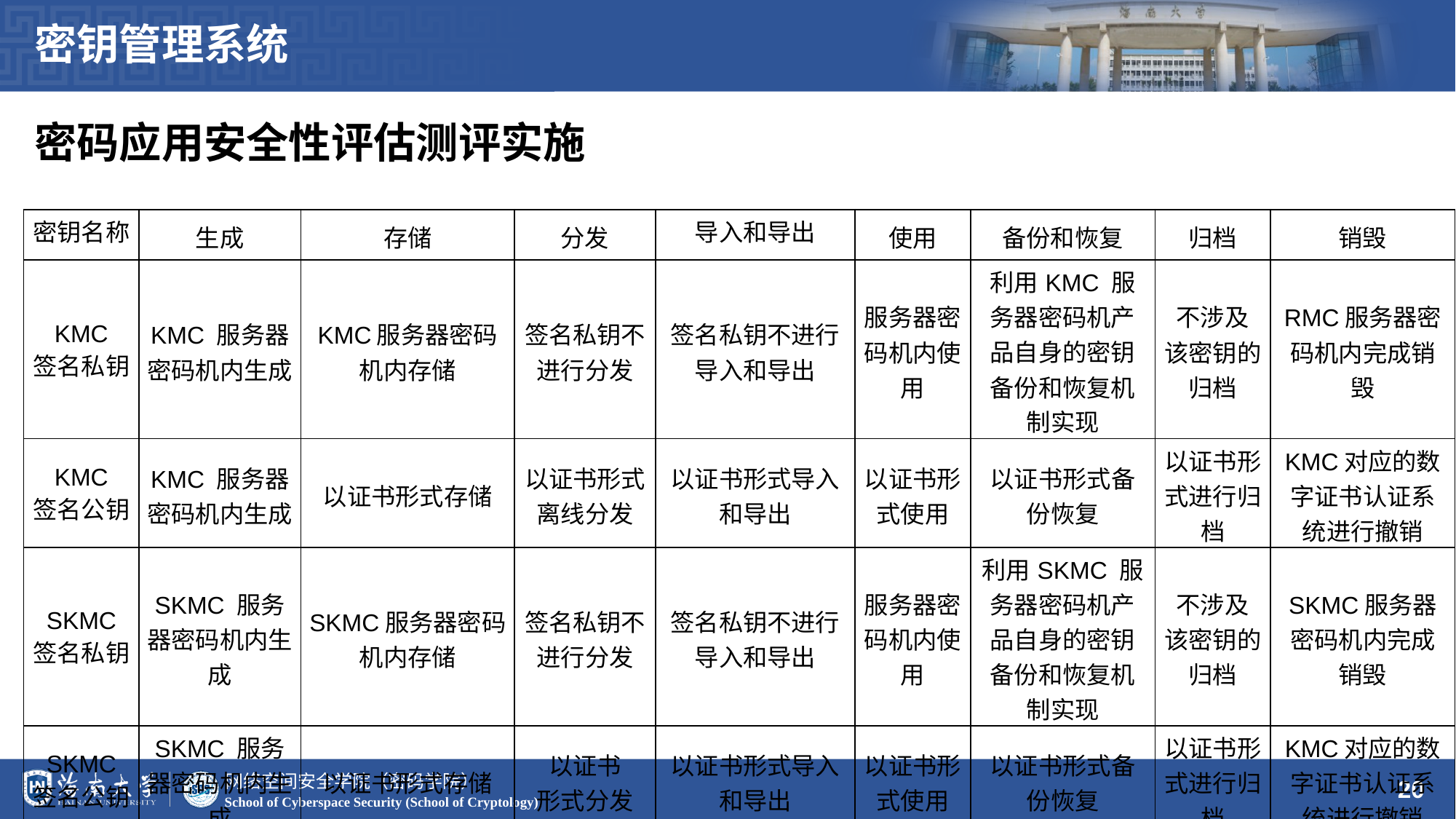

密钥管理系统

密码应用安全性评估测评实施

| 密钥名称 | 生成 | 存储 | 分发 | 导入和导出 | 使用 | 备份和恢复 | 归档 | 销毁 |
| --- | --- | --- | --- | --- | --- | --- | --- | --- |
| KMC 签名私钥 | KMC 服务器密码机内生成 | KMC服务器密码机内存储 | 签名私钥不进行分发 | 签名私钥不进行导入和导出 | 服务器密码机内使用 | 利用KMC 服务器密码机产品自身的密钥备份和恢复机制实现 | 不涉及 该密钥的归档 | RMC服务器密码机内完成销毁 |
| KMC 签名公钥 | KMC 服务器 密码机内生成 | 以证书形式存储 | 以证书形式离线分发 | 以证书形式导入和导出 | 以证书形式使用 | 以证书形式备份恢复 | 以证书形式进行归档 | KMC对应的数字证书认证系统进行撤销 |
| SKMC 签名私钥 | SKMC 服务器密码机内生成 | SKMC服务器密码机内存储 | 签名私钥不进行分发 | 签名私钥不进行导入和导出 | 服务器密码机内使用 | 利用SKMC 服务器密码机产品自身的密钥备份和恢复机制实现 | 不涉及 该密钥的归档 | SKMC服务器密码机内完成销毁 |
| SKMC 签名公钥 | SKMC 服务器密码机内生成 | 以证书形式存储 | 以证书 形式分发 | 以证书形式导入和导出 | 以证书形式使用 | 以证书形式备份恢复 | 以证书形式进行归档 | KMC对应的数字证书认证系统进行撤销 |
20